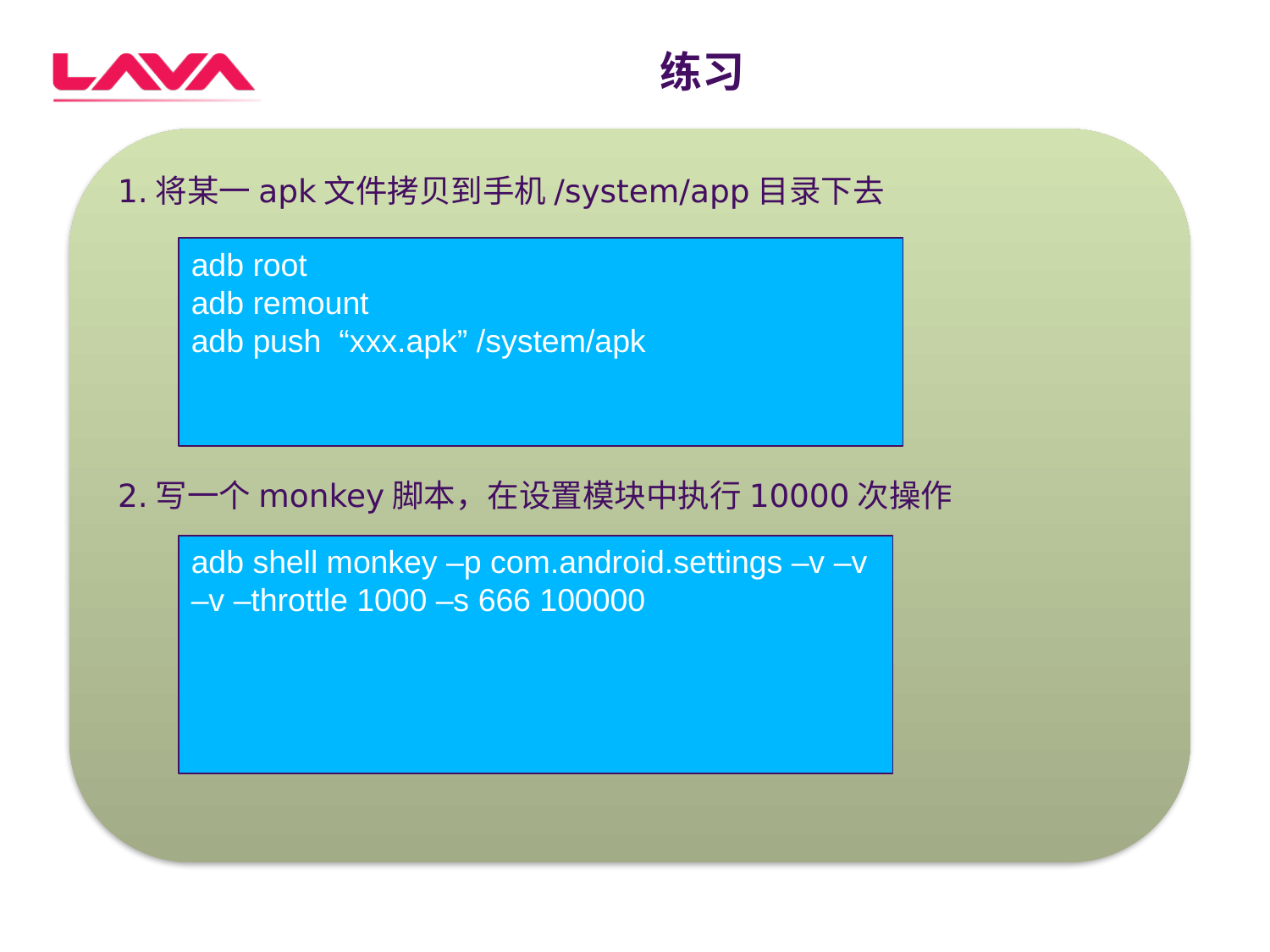

# 练习
1.将某一apk文件拷贝到手机/system/app目录下去

2.写一个monkey脚本，在设置模块中执行10000次操作

adb root
adb remount
adb push  “xxx.apk” /system/apk
adb shell monkey –p com.android.settings –v –v –v –throttle 1000 –s 666 100000